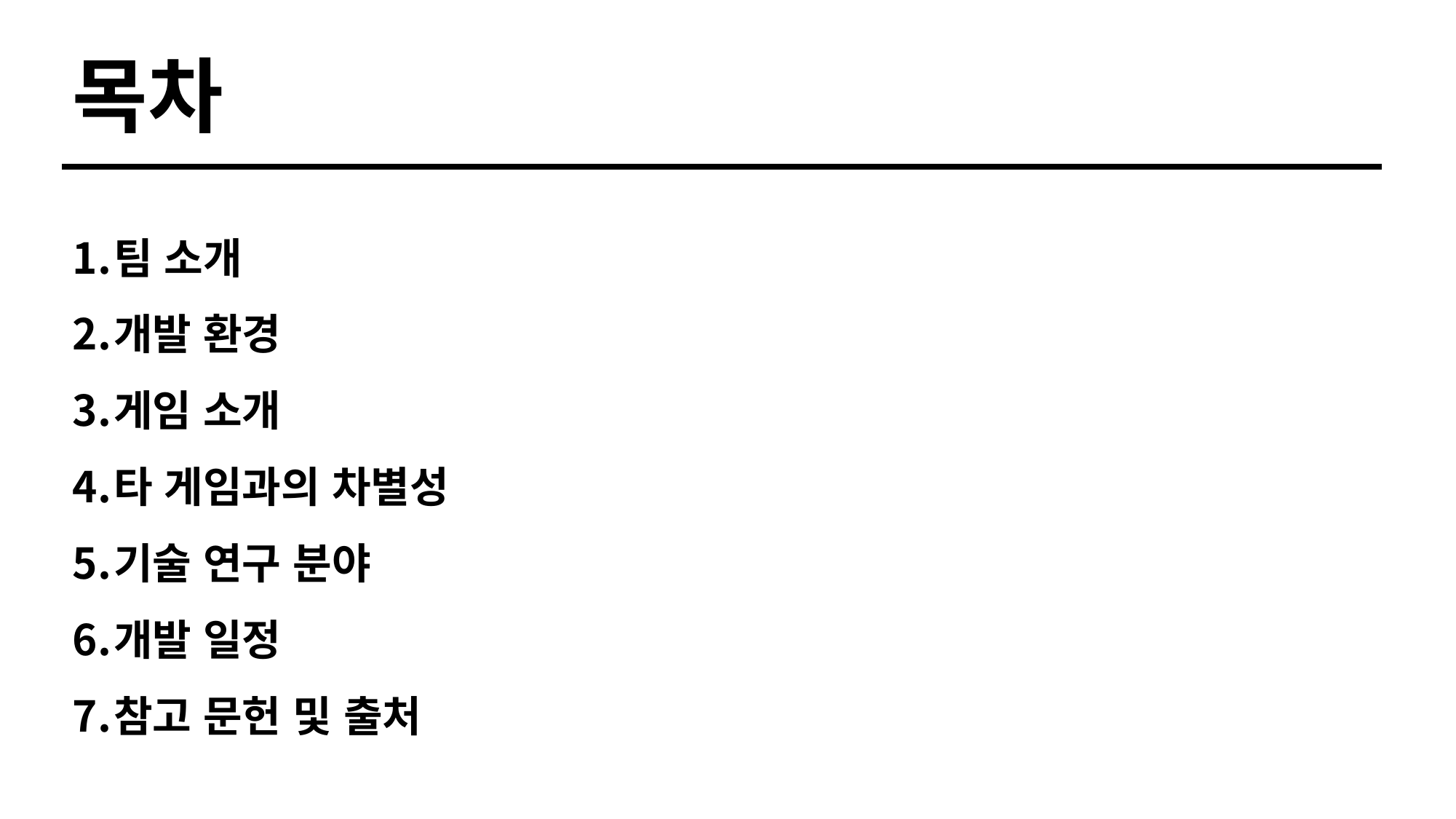

목차
팀 소개
개발 환경
게임 소개
타 게임과의 차별성
기술 연구 분야
개발 일정
참고 문헌 및 출처